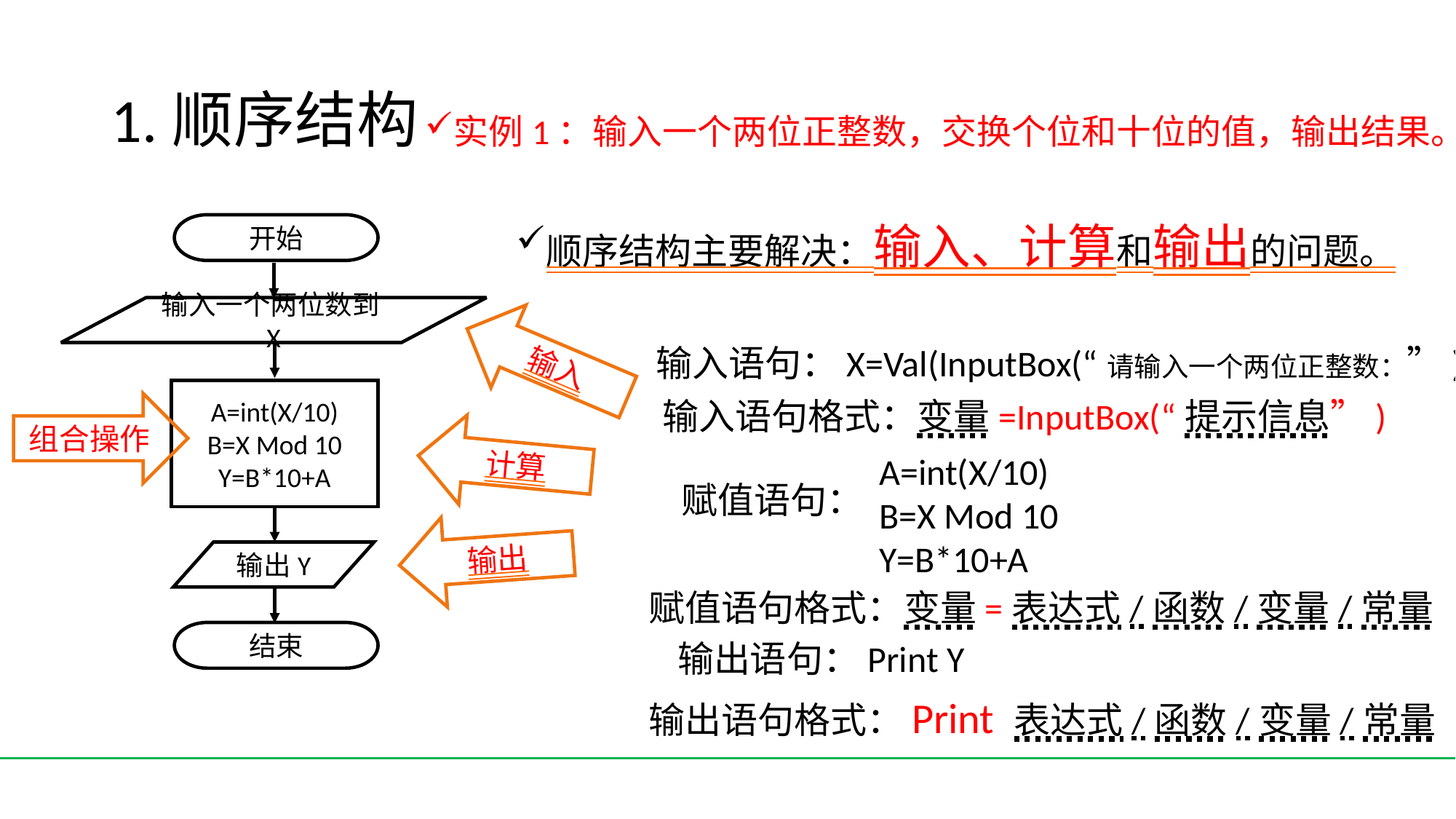

# 1.顺序结构
实例1：输入一个两位正整数，交换个位和十位的值，输出结果。
顺序结构主要解决：输入、计算和输出的问题。
开始
输入一个两位数到X
A=int(X/10)
B=X Mod 10
Y=B*10+A
输出Y
结束
输入
输入语句：X=Val(InputBox(“请输入一个两位正整数：”))
输入语句格式：变量=InputBox(“提示信息”)
组合操作
计算
A=int(X/10)
B=X Mod 10
Y=B*10+A
赋值语句：
输出
赋值语句格式：变量=表达式/函数/变量/常量
输出语句：Print Y
输出语句格式：Print 表达式/函数/变量/常量